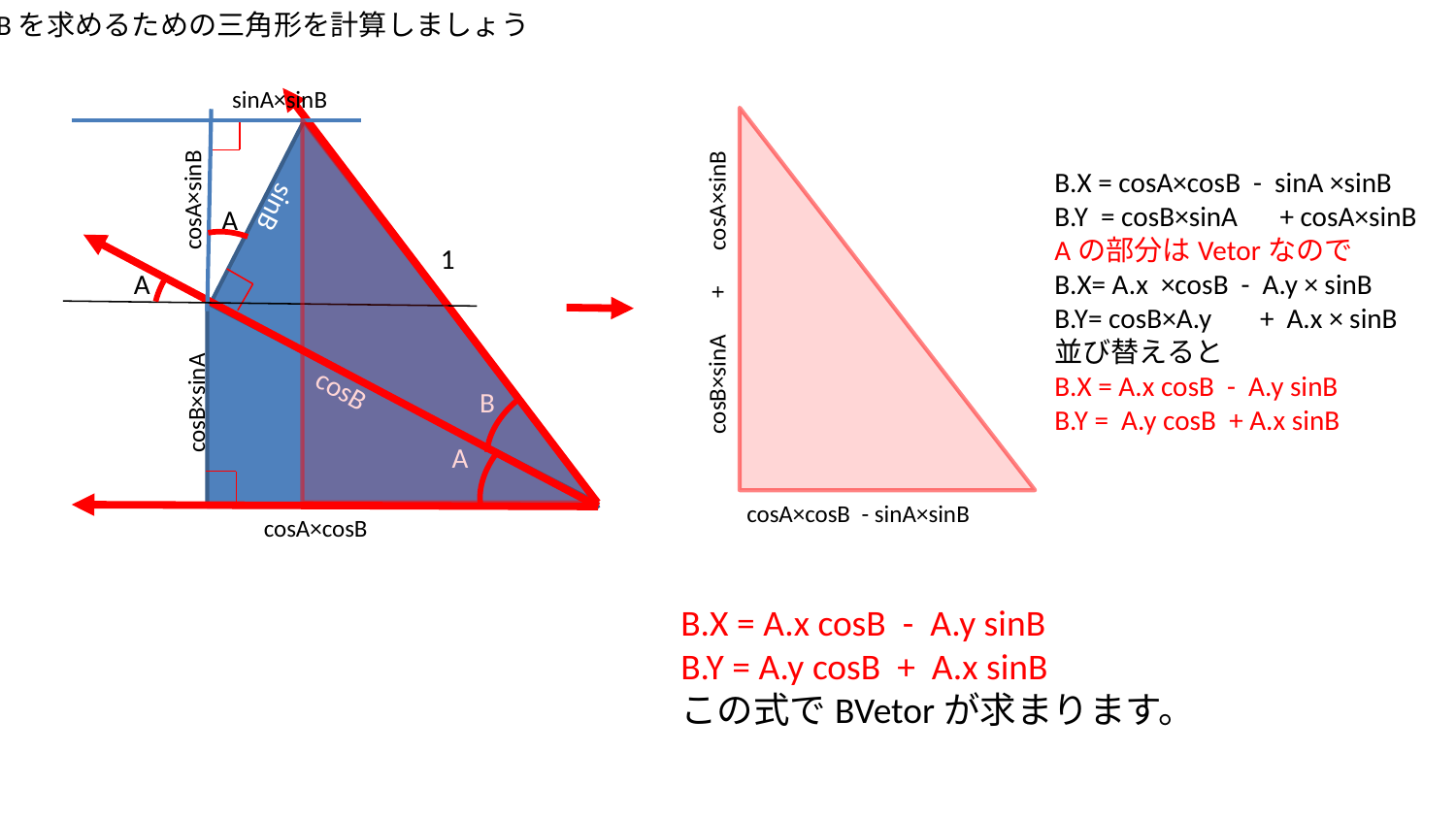

・Bを求めるための三角形を計算しましょう
sinA×sinB
sinB
A

1
A

cosB

B
cosB×sinA

A
cosA×cosB

B.X = cosA×cosB  -  sinA ×sinB
B.Y  = cosB×sinA　+ cosA×sinB
Aの部分はVetorなので
B.X= A.x  ×cosB  -  A.y × sinB
B.Y= cosB×A.y　 +  A.x × sinB
並び替えると
B.X = A.x cosB  -  A.y sinB
B.Y =  A.y cosB  + A.x sinB

cosA×sinB

cosB×sinA　+　cosA×sinB
cosA×cosB  - sinA×sinB

B.X = A.x cosB  -  A.y sinB
B.Y = A.y cosB  +  A.x sinB
この式でBVetorが求まります。